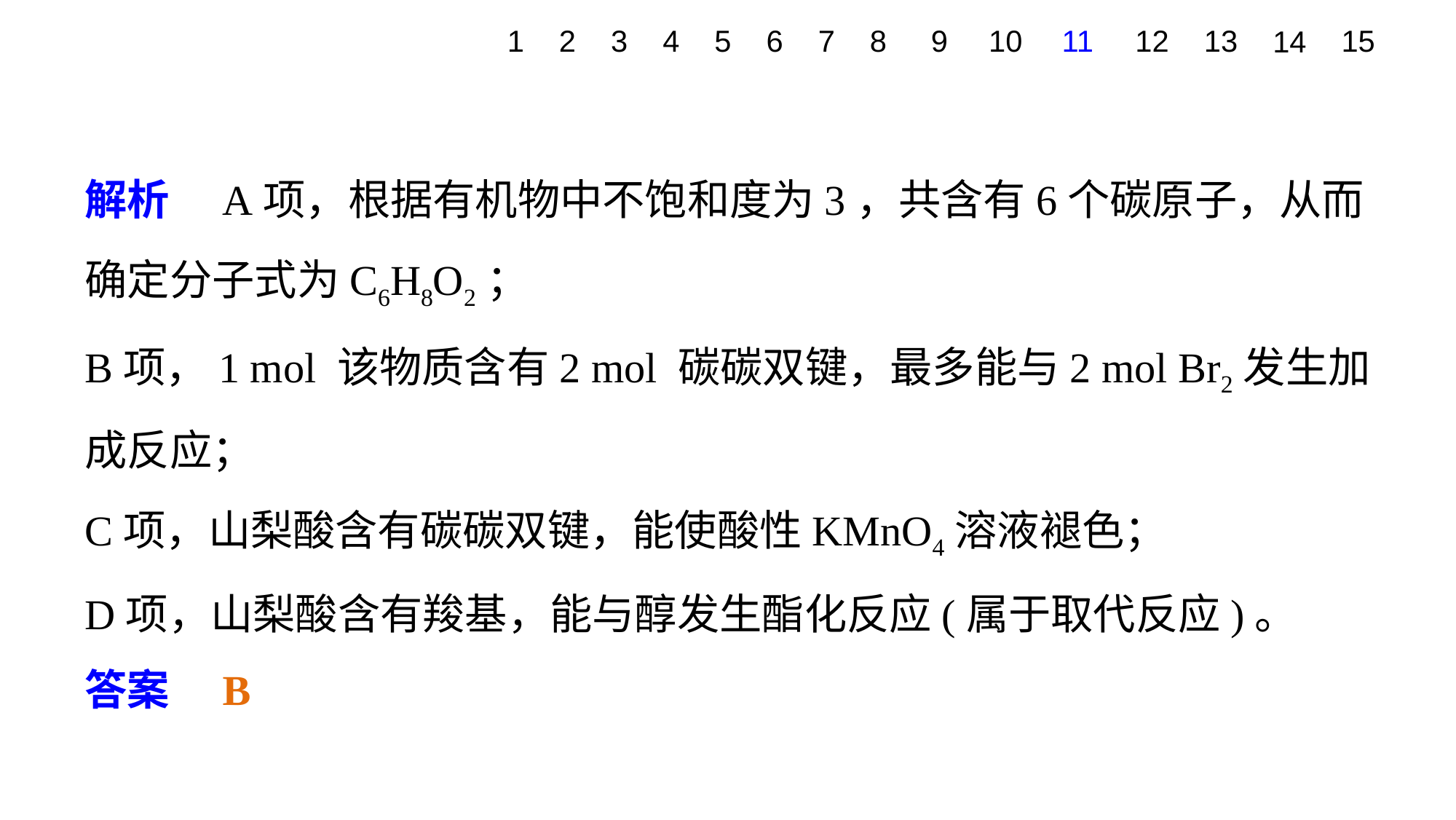

1
2
3
4
5
6
7
8
9
10
12
13
15
11
14
解析　A项，根据有机物中不饱和度为3，共含有6个碳原子，从而确定分子式为C6H8O2；
B项，1 mol 该物质含有2 mol 碳碳双键，最多能与2 mol Br2发生加成反应；
C项，山梨酸含有碳碳双键，能使酸性KMnO4溶液褪色；
D项，山梨酸含有羧基，能与醇发生酯化反应(属于取代反应)。
答案　B